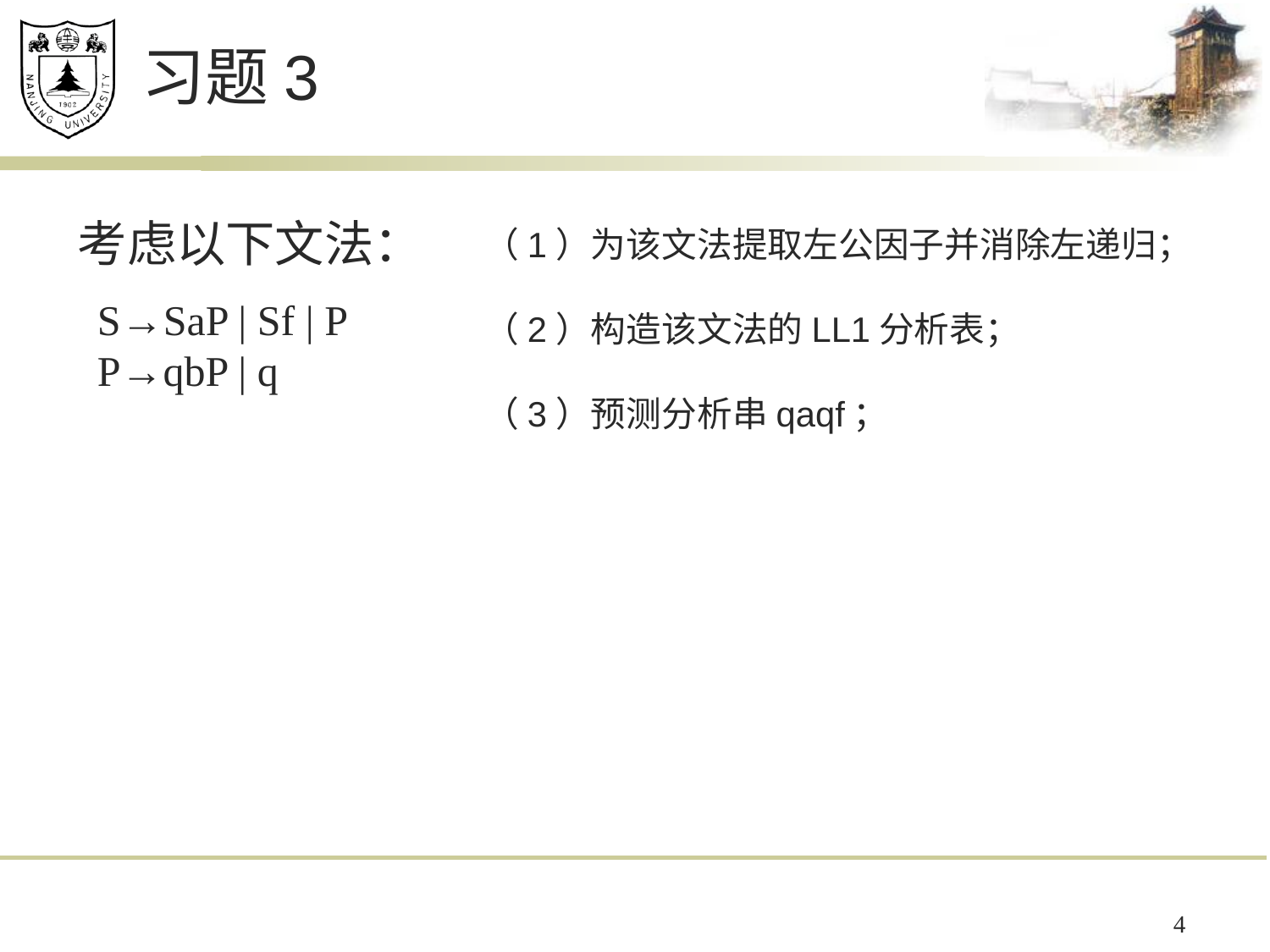

# 习题3
考虑以下文法：
（1）为该文法提取左公因子并消除左递归；

（2）构造该文法的LL1分析表；

（3）预测分析串qaqf；
S→SaP | Sf | P
P→qbP | q